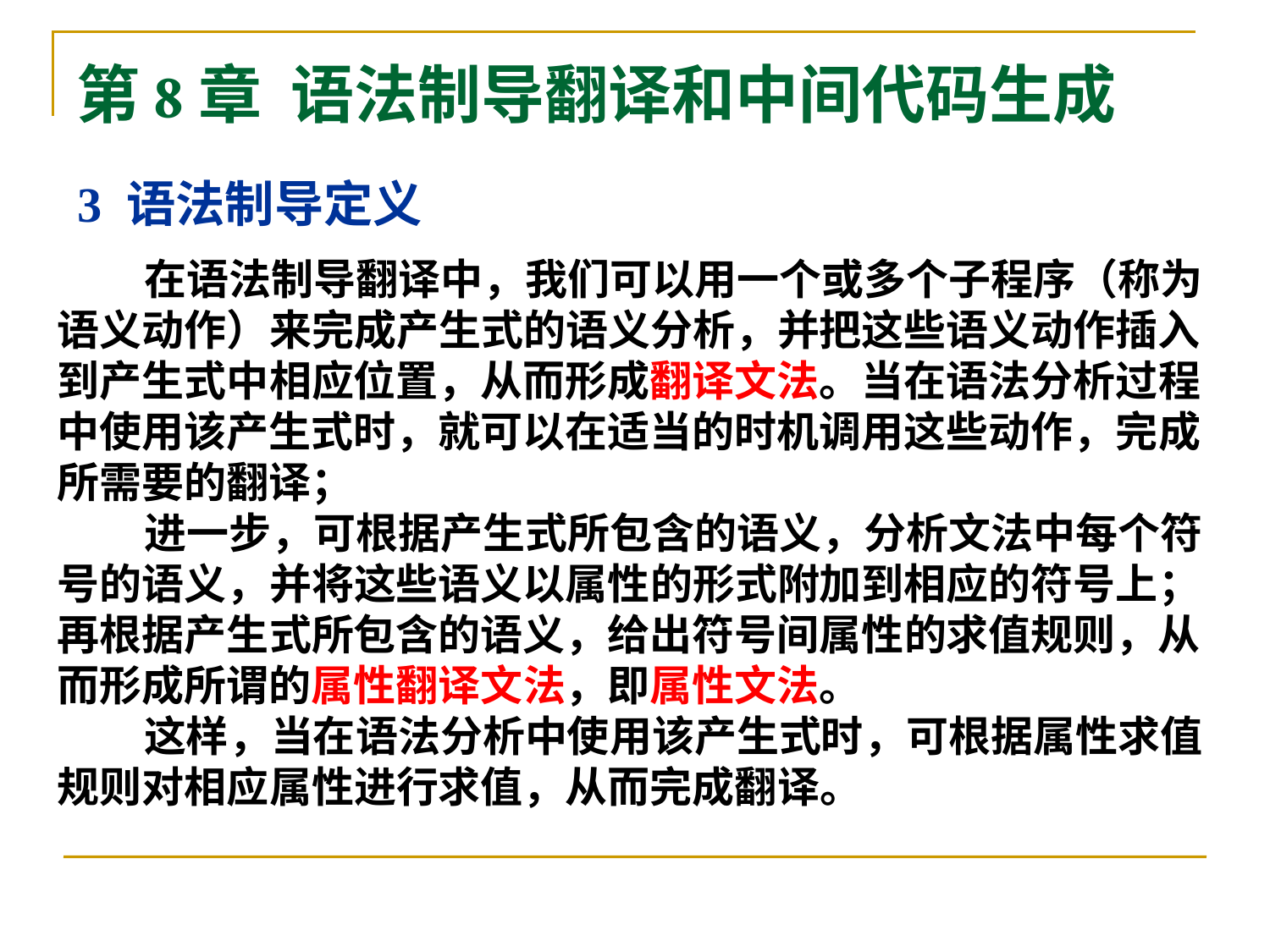

# 第8章  语法制导翻译和中间代码生成
3 语法制导定义
        在语法制导翻译中，我们可以用一个或多个子程序（称为语义动作）来完成产生式的语义分析，并把这些语义动作插入到产生式中相应位置，从而形成翻译文法。当在语法分析过程中使用该产生式时，就可以在适当的时机调用这些动作，完成所需要的翻译；
        进一步，可根据产生式所包含的语义，分析文法中每个符号的语义，并将这些语义以属性的形式附加到相应的符号上；再根据产生式所包含的语义，给出符号间属性的求值规则，从而形成所谓的属性翻译文法，即属性文法。
        这样，当在语法分析中使用该产生式时，可根据属性求值规则对相应属性进行求值，从而完成翻译。
17